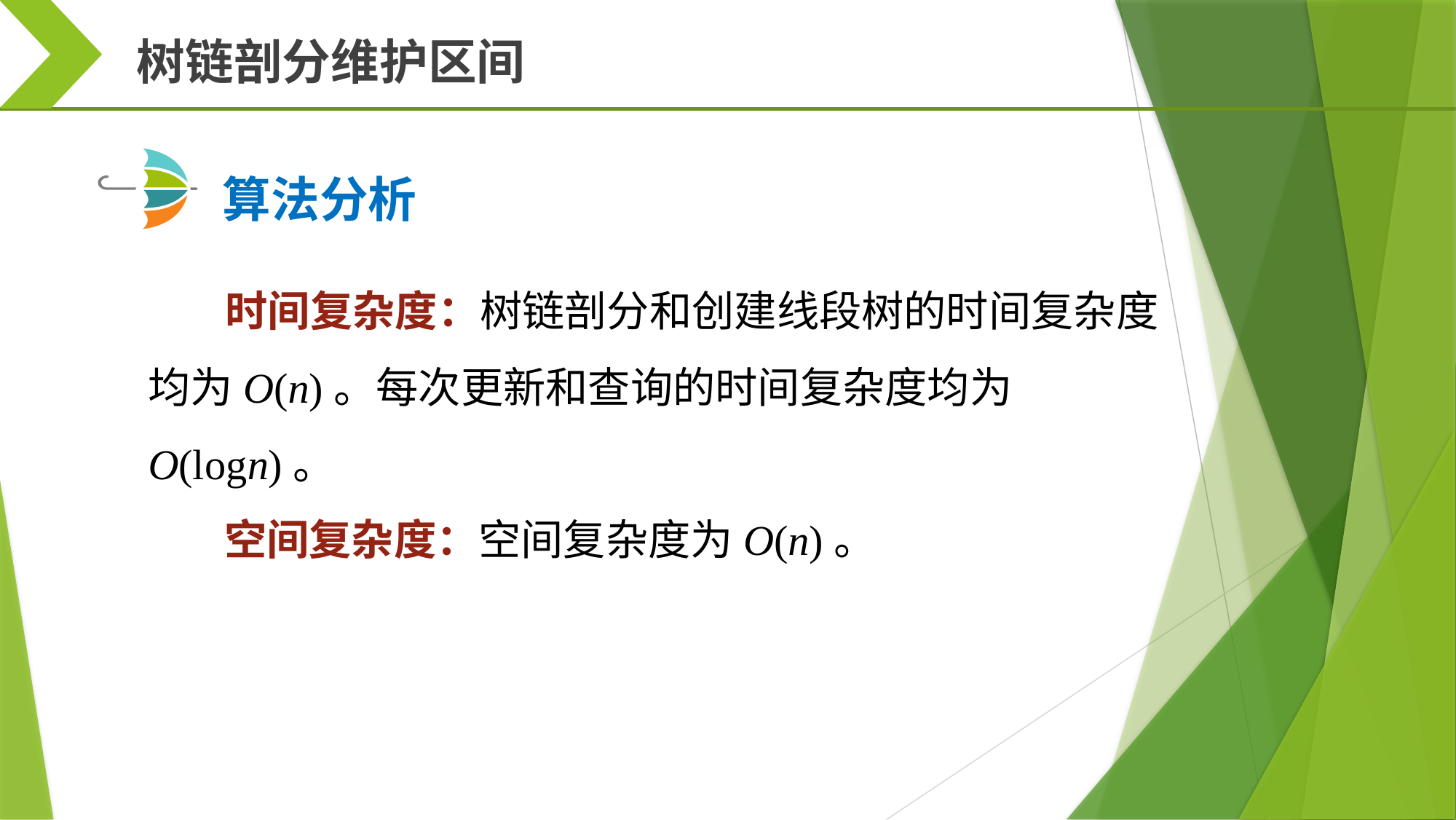

树链剖分维护区间

算法分析
时间复杂度：树链剖分和创建线段树的时间复杂度均为O(n)。每次更新和查询的时间复杂度均为 O(logn)。
空间复杂度：空间复杂度为O(n)。